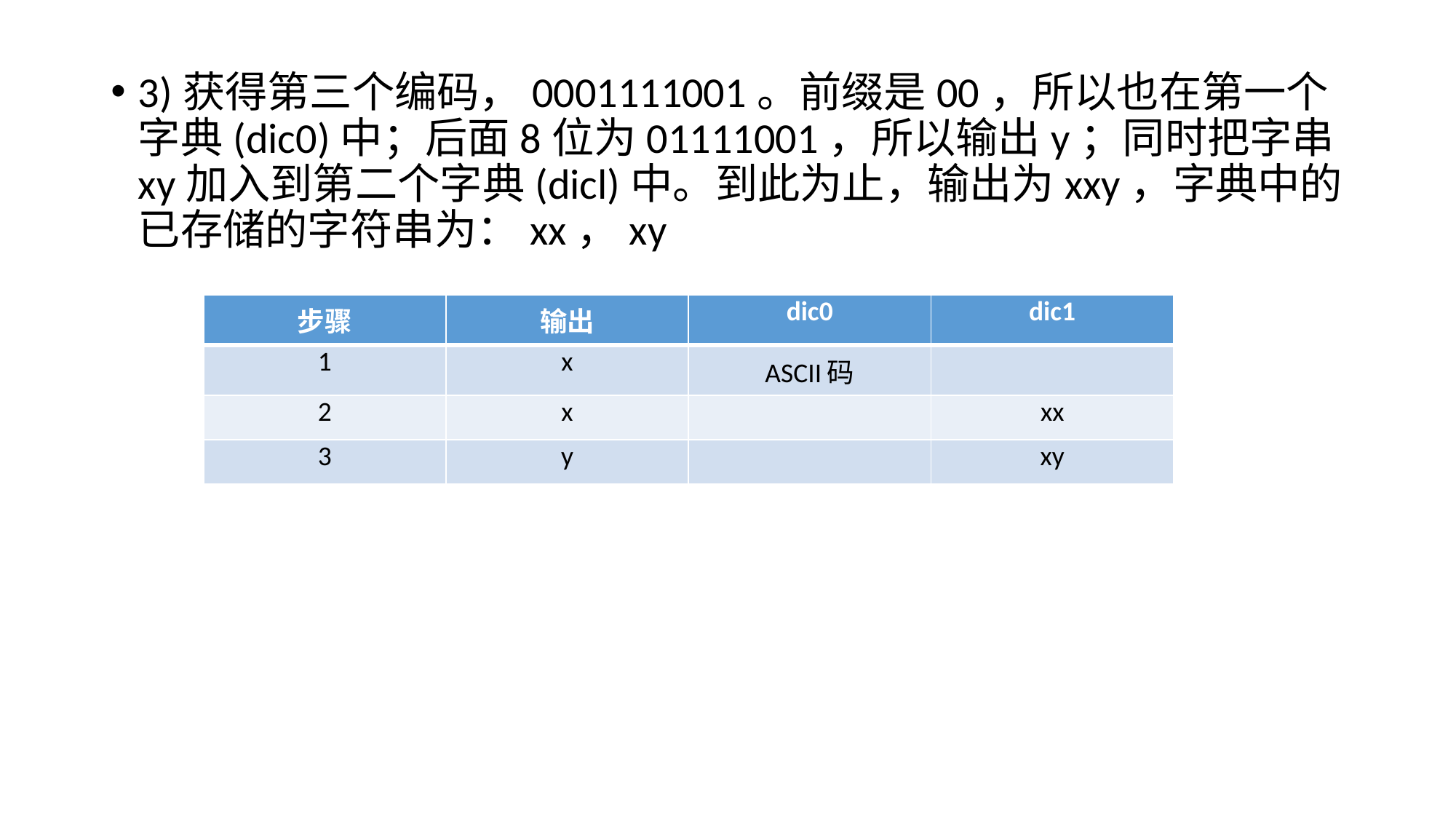

3)获得第三个编码，0001111001。前缀是00，所以也在第一个字典(dic0)中；后面8位为01111001，所以输出y；同时把字串xy加入到第二个字典(dicl)中。到此为止，输出为xxy，字典中的已存储的字符串为：xx，xy

| 步骤 | 输出 | dic0 | dic1 |
| --- | --- | --- | --- |
| 1 | x | ASCII码 |  |
| 2 | x |  | xx |
| 3 | y |  | xy |